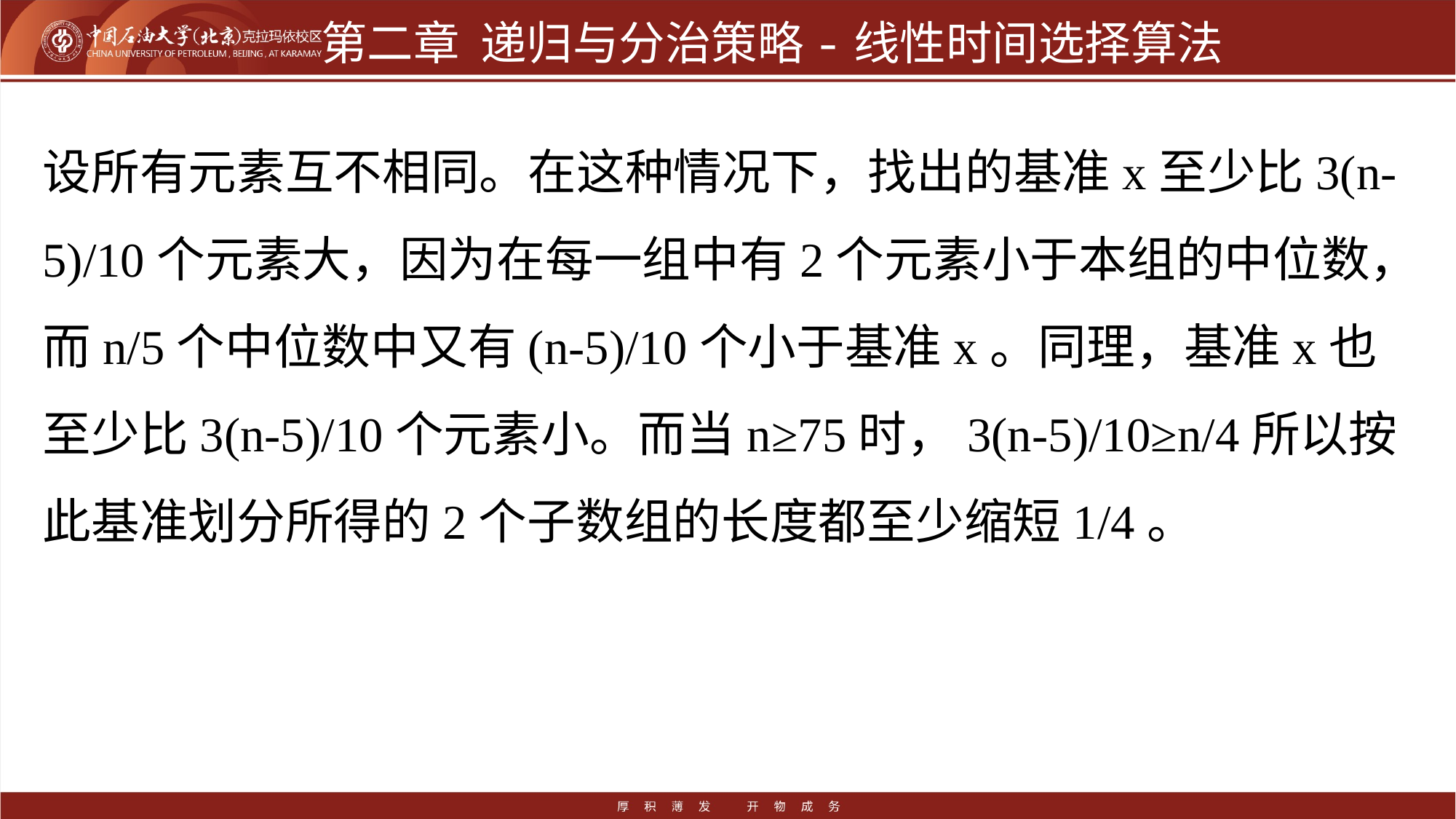

# 第二章  递归与分治策略-线性时间选择算法
设所有元素互不相同。在这种情况下，找出的基准x至少比3(n-5)/10个元素大，因为在每一组中有2个元素小于本组的中位数，而n/5个中位数中又有(n-5)/10个小于基准x。同理，基准x也至少比3(n-5)/10个元素小。而当n≥75时，3(n-5)/10≥n/4所以按此基准划分所得的2个子数组的长度都至少缩短1/4。